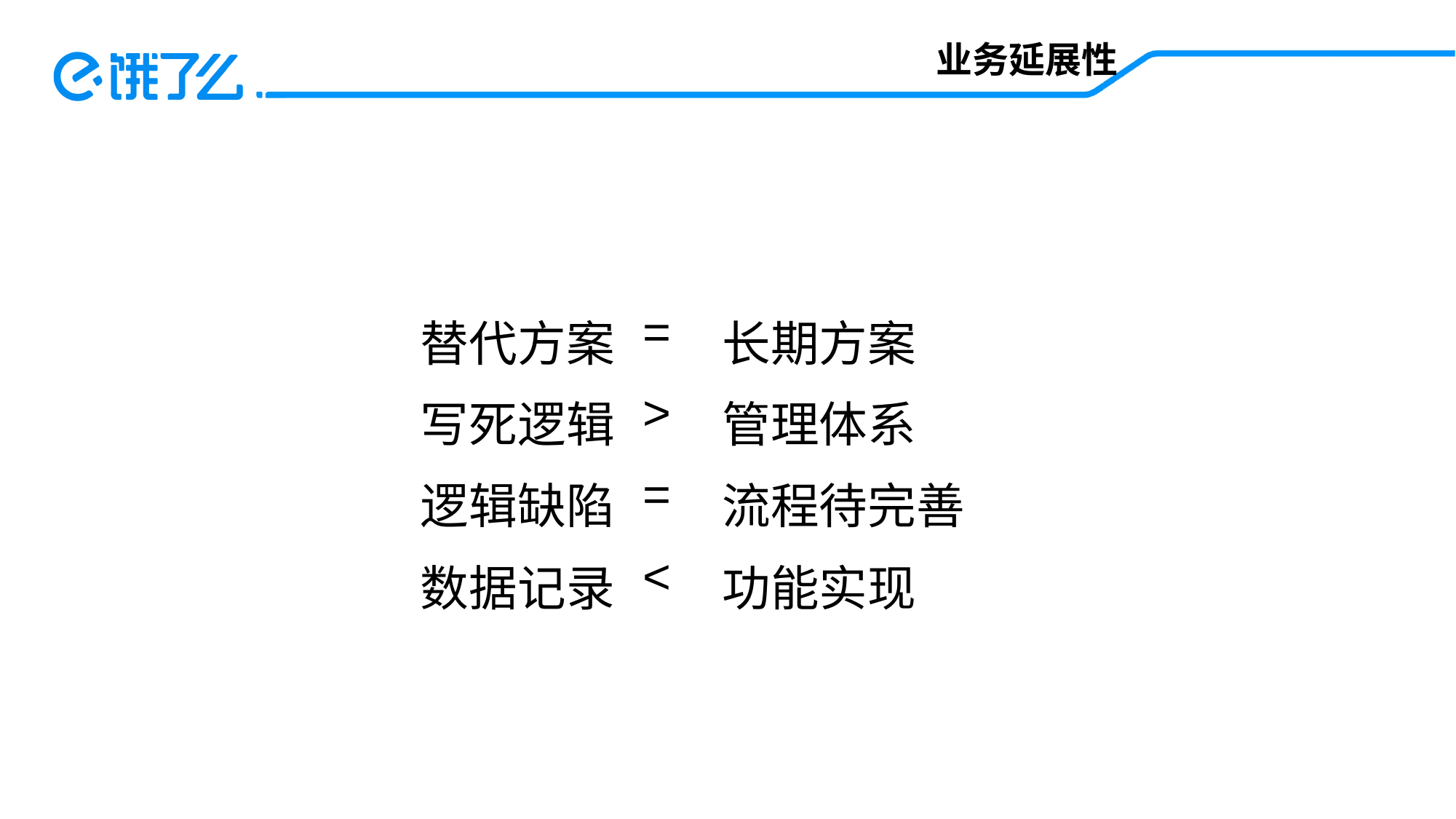

# 业务延展性
| 替代方案 | = | 长期方案 |
| --- | --- | --- |
| 写死逻辑 | > | 管理体系 |
| 逻辑缺陷 | = | 流程待完善 |
| 数据记录 | < | 功能实现 |